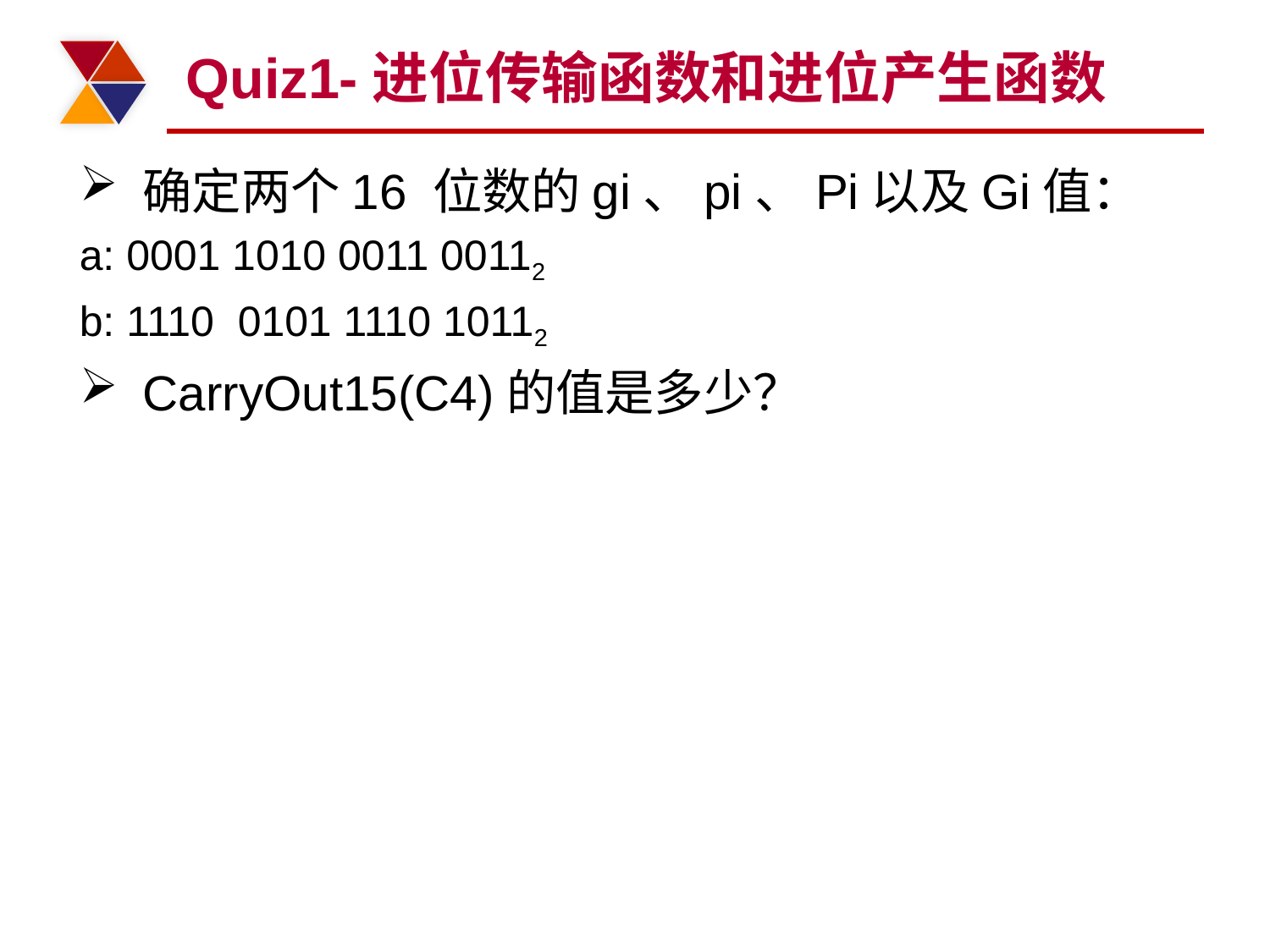

# Quiz1-进位传输函数和进位产生函数
确定两个16 位数的gi、pi、Pi以及Gi值：
a: 0001 1010 0011 00112
b: 1110  0101 1110 10112
CarryOut15(C4)的值是多少？